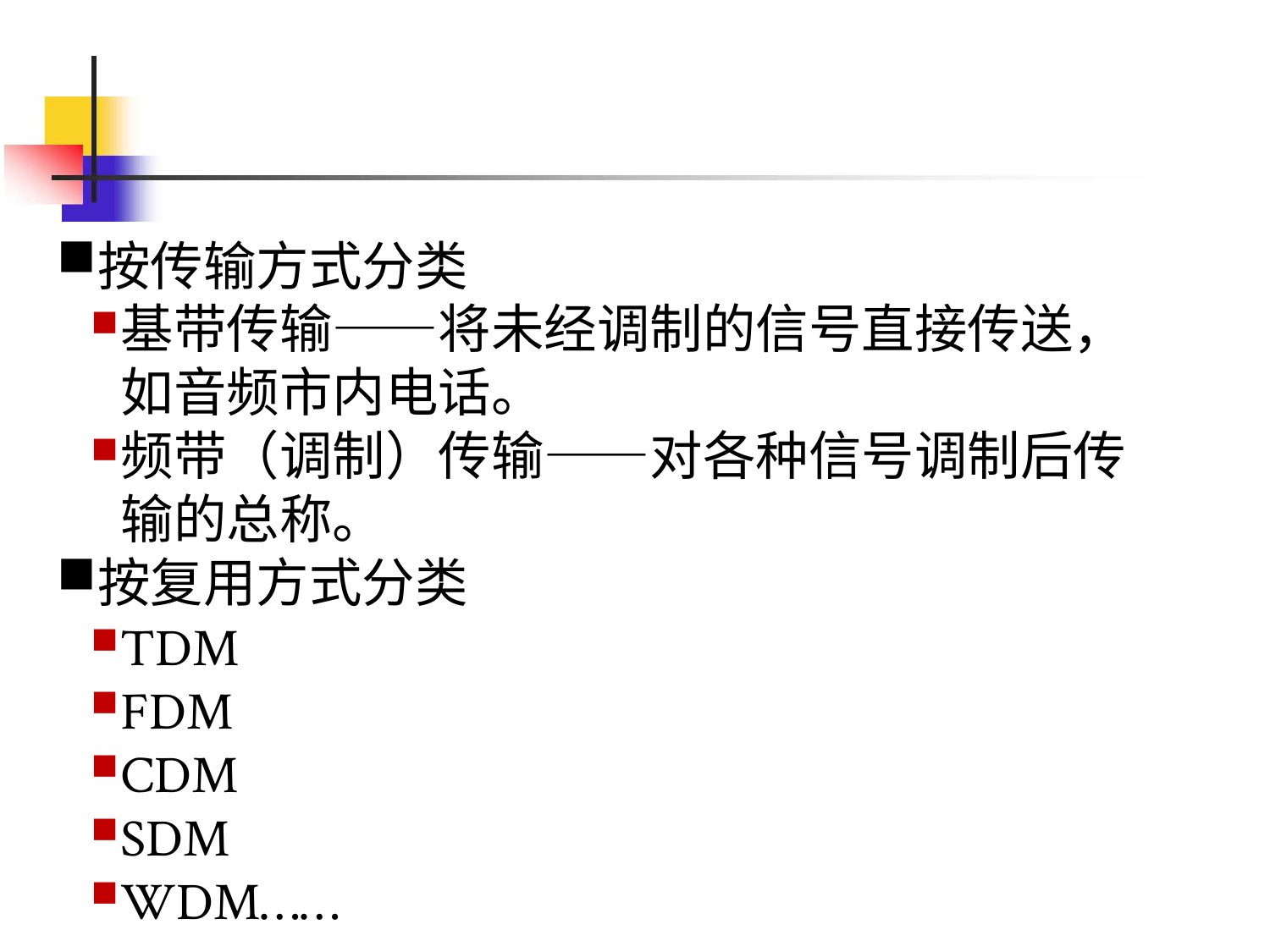

按传输方式分类
基带传输——将未经调制的信号直接传送，如音频市内电话。
频带（调制）传输——对各种信号调制后传输的总称。
按复用方式分类
TDM
FDM
CDM
SDM
WDM……